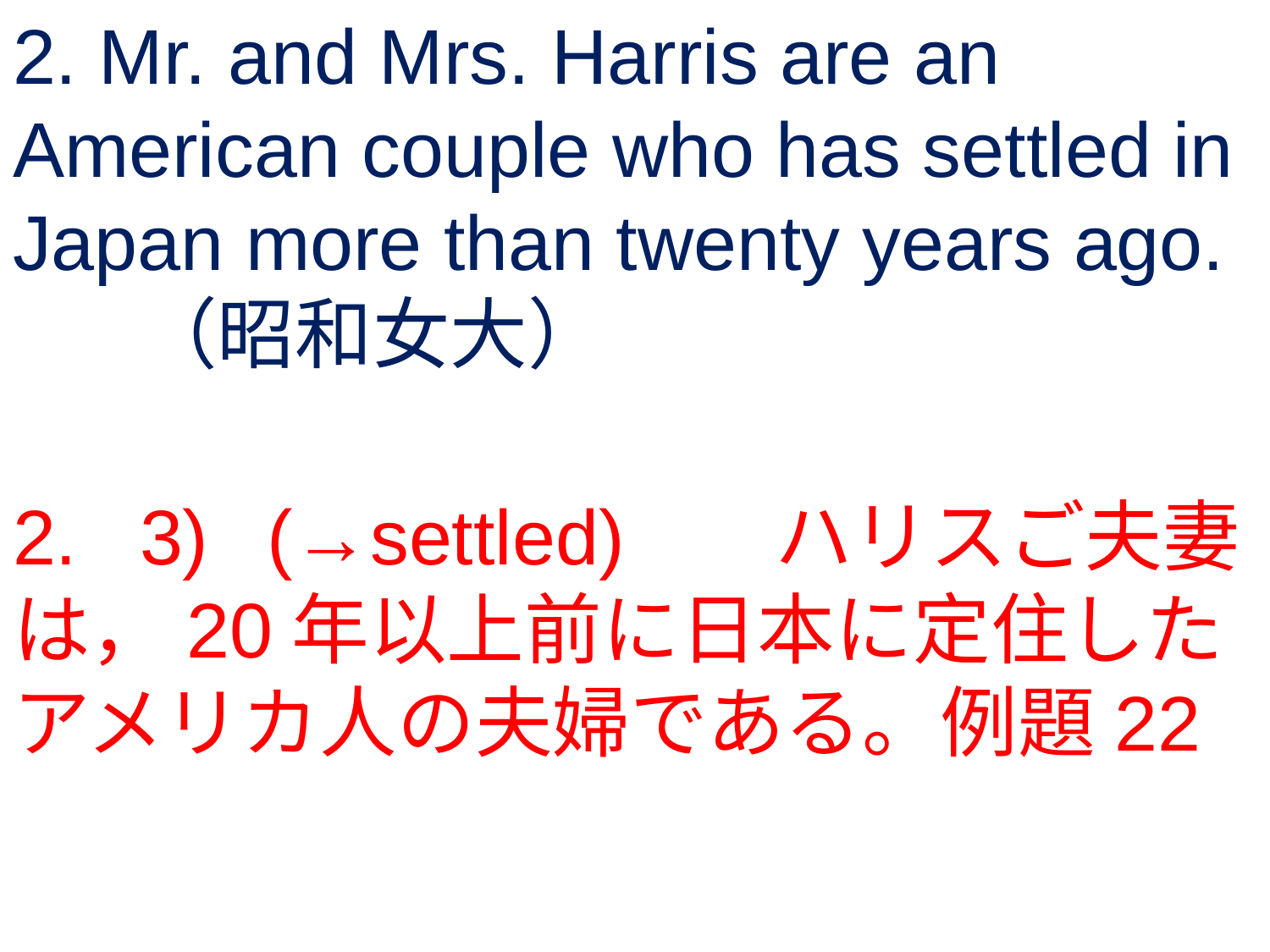

# 2. Mr. and Mrs. Harris are an American couple who has settled in Japan more than twenty years ago.	（昭和女大）
2.	3) 	(→settled)		ハリスご夫妻は，20年以上前に日本に定住したアメリカ人の夫婦である。例題22